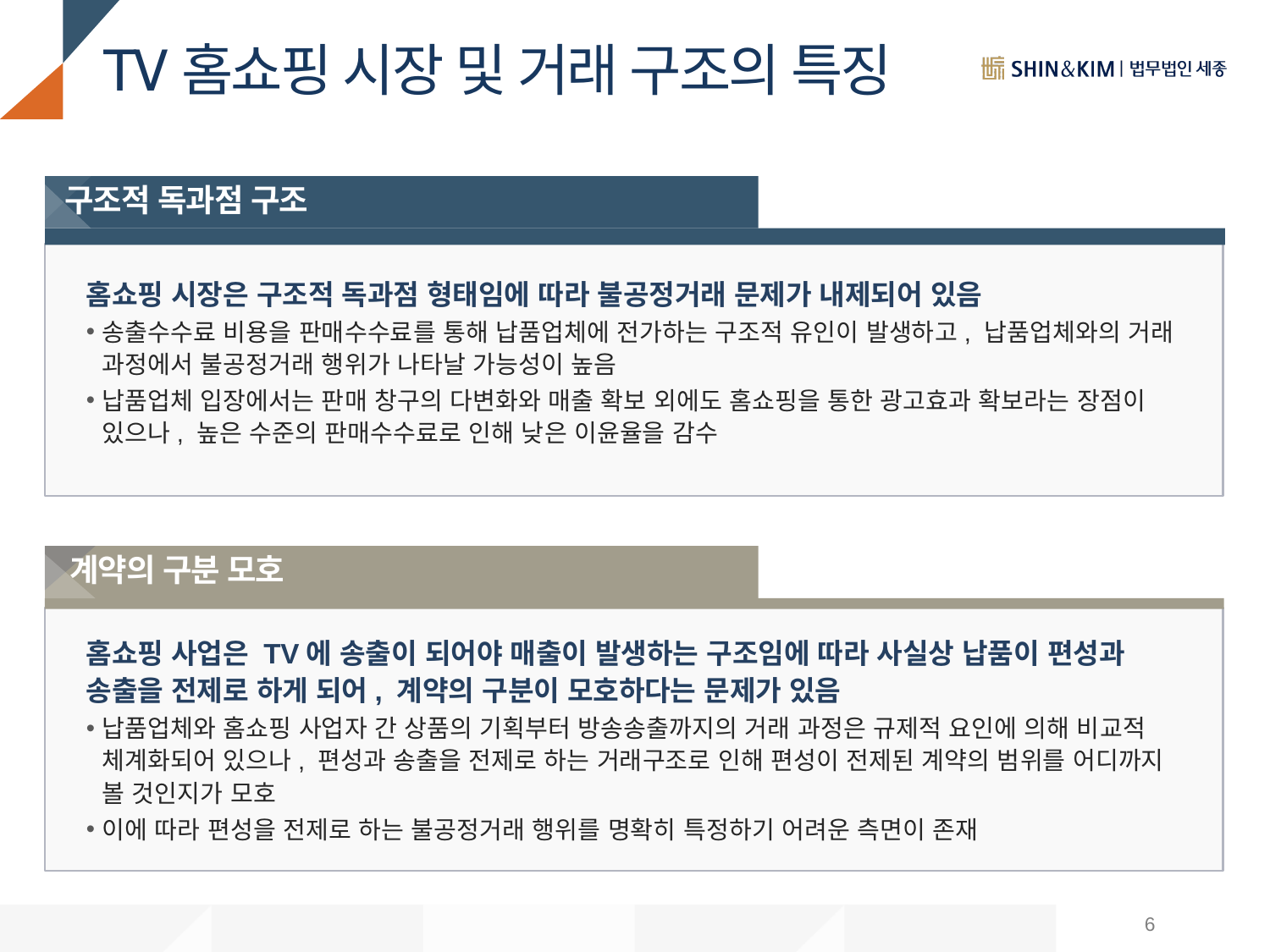

# TV홈쇼핑 시장 및 거래 구조의 특징

구조적 독과점 구조

홈쇼핑 시장은 구조적 독과점 형태임에 따라 불공정거래 문제가 내제되어 있음
송출수수료 비용을 판매수수료를 통해 납품업체에 전가하는 구조적 유인이 발생하고, 납품업체와의 거래 과정에서 불공정거래 행위가 나타날 가능성이 높음
납품업체 입장에서는 판매 창구의 다변화와 매출 확보 외에도 홈쇼핑을 통한 광고효과 확보라는 장점이 있으나, 높은 수준의 판매수수료로 인해 낮은 이윤율을 감수

계약의 구분 모호
홈쇼핑 사업은 TV에 송출이 되어야 매출이 발생하는 구조임에 따라 사실상 납품이 편성과 송출을 전제로 하게 되어, 계약의 구분이 모호하다는 문제가 있음
납품업체와 홈쇼핑 사업자 간 상품의 기획부터 방송송출까지의 거래 과정은 규제적 요인에 의해 비교적 체계화되어 있으나, 편성과 송출을 전제로 하는 거래구조로 인해 편성이 전제된 계약의 범위를 어디까지 볼 것인지가 모호
이에 따라 편성을 전제로 하는 불공정거래 행위를 명확히 특정하기 어려운 측면이 존재